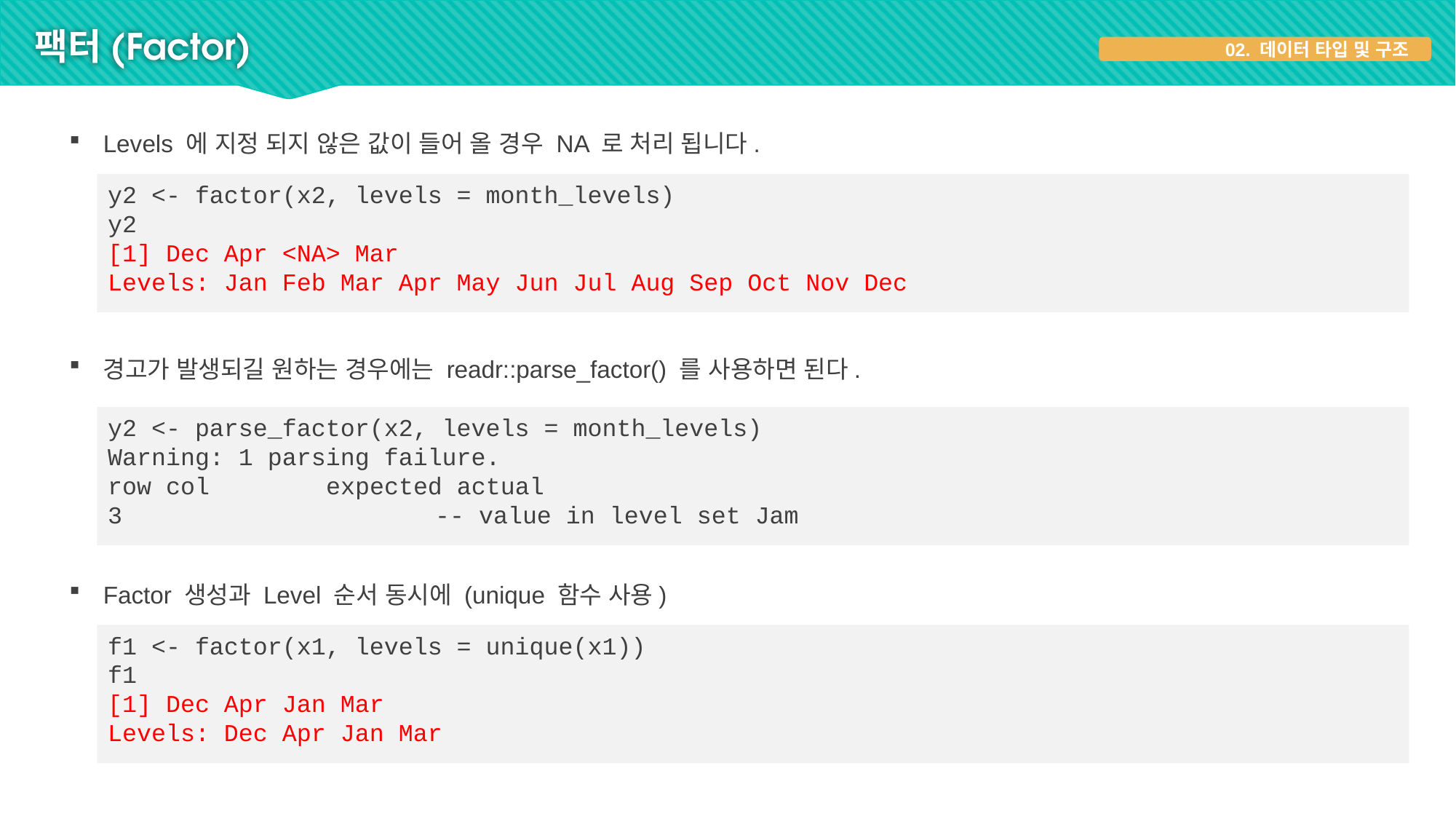

# 팩터(Factor)
02. 데이터 타입 및 구조
Levels 에 지정 되지 않은 값이 들어 올 경우 NA 로 처리 됩니다.
y2 <- factor(x2, levels = month_levels)
y2
[1] Dec Apr <NA> Mar
Levels: Jan Feb Mar Apr May Jun Jul Aug Sep Oct Nov Dec
경고가 발생되길 원하는 경우에는 readr::parse_factor() 를 사용하면 된다.
y2 <- parse_factor(x2, levels = month_levels)
Warning: 1 parsing failure.
row col 	expected actual
3 			-- value in level set Jam
Factor 생성과 Level 순서 동시에 (unique 함수 사용)
f1 <- factor(x1, levels = unique(x1))
f1
[1] Dec Apr Jan Mar
Levels: Dec Apr Jan Mar